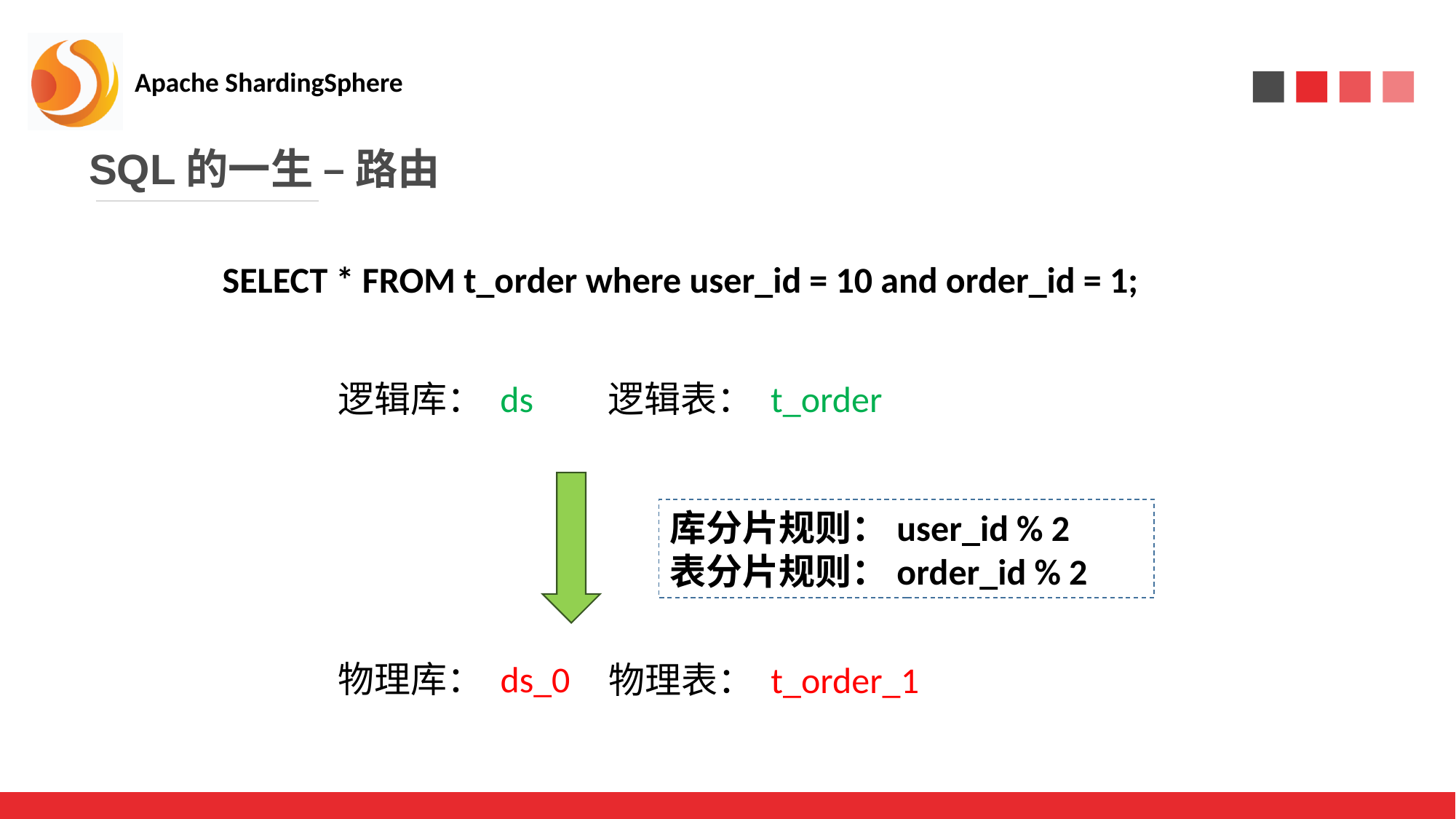

SQL的一生 – 路由
SELECT * FROM t_order where user_id = 10 and order_id = 1;
逻辑表： t_order
逻辑库： ds

库分片规则：user_id % 2
表分片规则：order_id % 2
物理库： ds_0
物理表： t_order_1